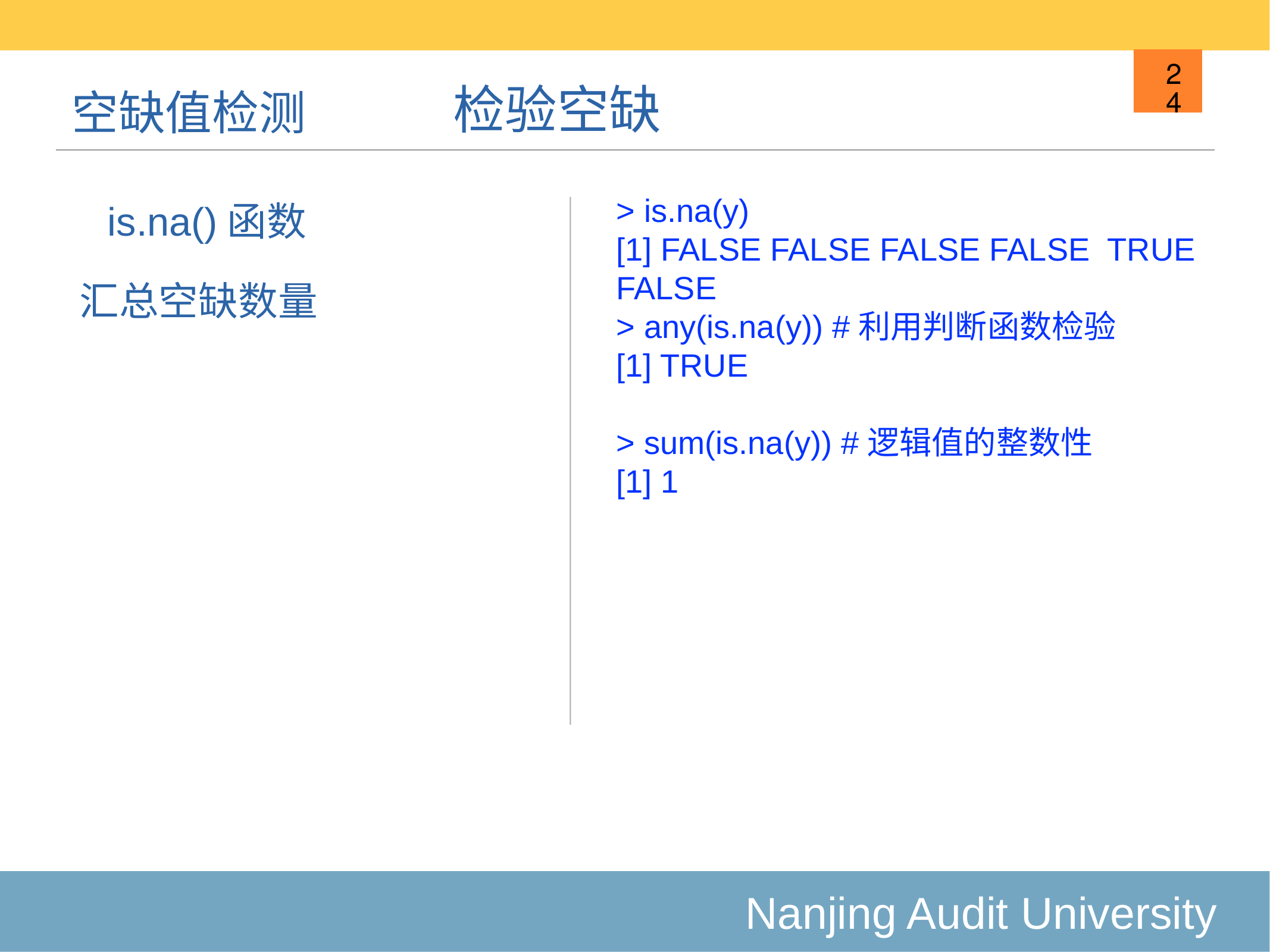

# 空缺值检测
检验空缺
24
> is.na(y)
[1] FALSE FALSE FALSE FALSE  TRUE FALSE
> any(is.na(y)) #利用判断函数检验
[1] TRUE

> sum(is.na(y)) #逻辑值的整数性
[1] 1
is.na()函数
汇总空缺数量